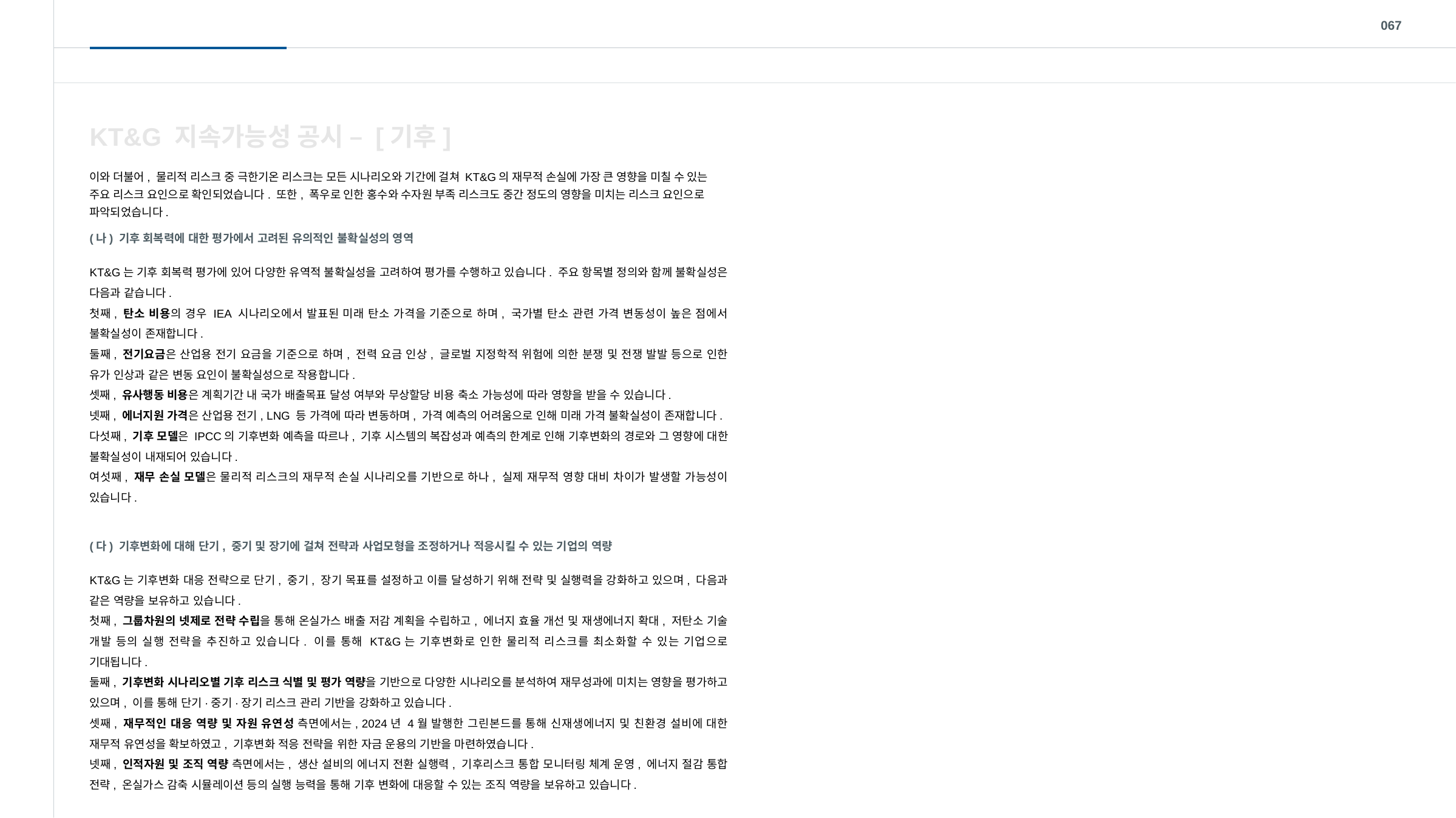

067
KT&G 지속가능성 공시 – [기후]
이와 더불어, 물리적 리스크 중 극한기온 리스크는 모든 시나리오와 기간에 걸쳐 KT&G의 재무적 손실에 가장 큰 영향을 미칠 수 있는 주요 리스크 요인으로 확인되었습니다. 또한, 폭우로 인한 홍수와 수자원 부족 리스크도 중간 정도의 영향을 미치는 리스크 요인으로 파악되었습니다.
(나) 기후 회복력에 대한 평가에서 고려된 유의적인 불확실성의 영역

KT&G는 기후 회복력 평가에 있어 다양한 유역적 불확실성을 고려하여 평가를 수행하고 있습니다. 주요 항목별 정의와 함께 불확실성은 다음과 같습니다.
첫째, 탄소 비용의 경우 IEA 시나리오에서 발표된 미래 탄소 가격을 기준으로 하며, 국가별 탄소 관련 가격 변동성이 높은 점에서 불확실성이 존재합니다.
둘째, 전기요금은 산업용 전기 요금을 기준으로 하며, 전력 요금 인상, 글로벌 지정학적 위험에 의한 분쟁 및 전쟁 발발 등으로 인한 유가 인상과 같은 변동 요인이 불확실성으로 작용합니다.
셋째, 유사행동 비용은 계획기간 내 국가 배출목표 달성 여부와 무상할당 비용 축소 가능성에 따라 영향을 받을 수 있습니다.
넷째, 에너지원 가격은 산업용 전기, LNG 등 가격에 따라 변동하며, 가격 예측의 어려움으로 인해 미래 가격 불확실성이 존재합니다.
다섯째, 기후 모델은 IPCC의 기후변화 예측을 따르나, 기후 시스템의 복잡성과 예측의 한계로 인해 기후변화의 경로와 그 영향에 대한 불확실성이 내재되어 있습니다.
여섯째, 재무 손실 모델은 물리적 리스크의 재무적 손실 시나리오를 기반으로 하나, 실제 재무적 영향 대비 차이가 발생할 가능성이 있습니다.
(다) 기후변화에 대해 단기, 중기 및 장기에 걸쳐 전략과 사업모형을 조정하거나 적응시킬 수 있는 기업의 역량

KT&G는 기후변화 대응 전략으로 단기, 중기, 장기 목표를 설정하고 이를 달성하기 위해 전략 및 실행력을 강화하고 있으며, 다음과 같은 역량을 보유하고 있습니다.
첫째, 그룹차원의 넷제로 전략 수립을 통해 온실가스 배출 저감 계획을 수립하고, 에너지 효율 개선 및 재생에너지 확대, 저탄소 기술 개발 등의 실행 전략을 추진하고 있습니다. 이를 통해 KT&G는 기후변화로 인한 물리적 리스크를 최소화할 수 있는 기업으로 기대됩니다.
둘째, 기후변화 시나리오별 기후 리스크 식별 및 평가 역량을 기반으로 다양한 시나리오를 분석하여 재무성과에 미치는 영향을 평가하고 있으며, 이를 통해 단기·중기·장기 리스크 관리 기반을 강화하고 있습니다.
셋째, 재무적인 대응 역량 및 자원 유연성 측면에서는, 2024년 4월 발행한 그린본드를 통해 신재생에너지 및 친환경 설비에 대한 재무적 유연성을 확보하였고, 기후변화 적응 전략을 위한 자금 운용의 기반을 마련하였습니다.
넷째, 인적자원 및 조직 역량 측면에서는, 생산 설비의 에너지 전환 실행력, 기후리스크 통합 모니터링 체계 운영, 에너지 절감 통합 전략, 온실가스 감축 시뮬레이션 등의 실행 능력을 통해 기후 변화에 대응할 수 있는 조직 역량을 보유하고 있습니다.